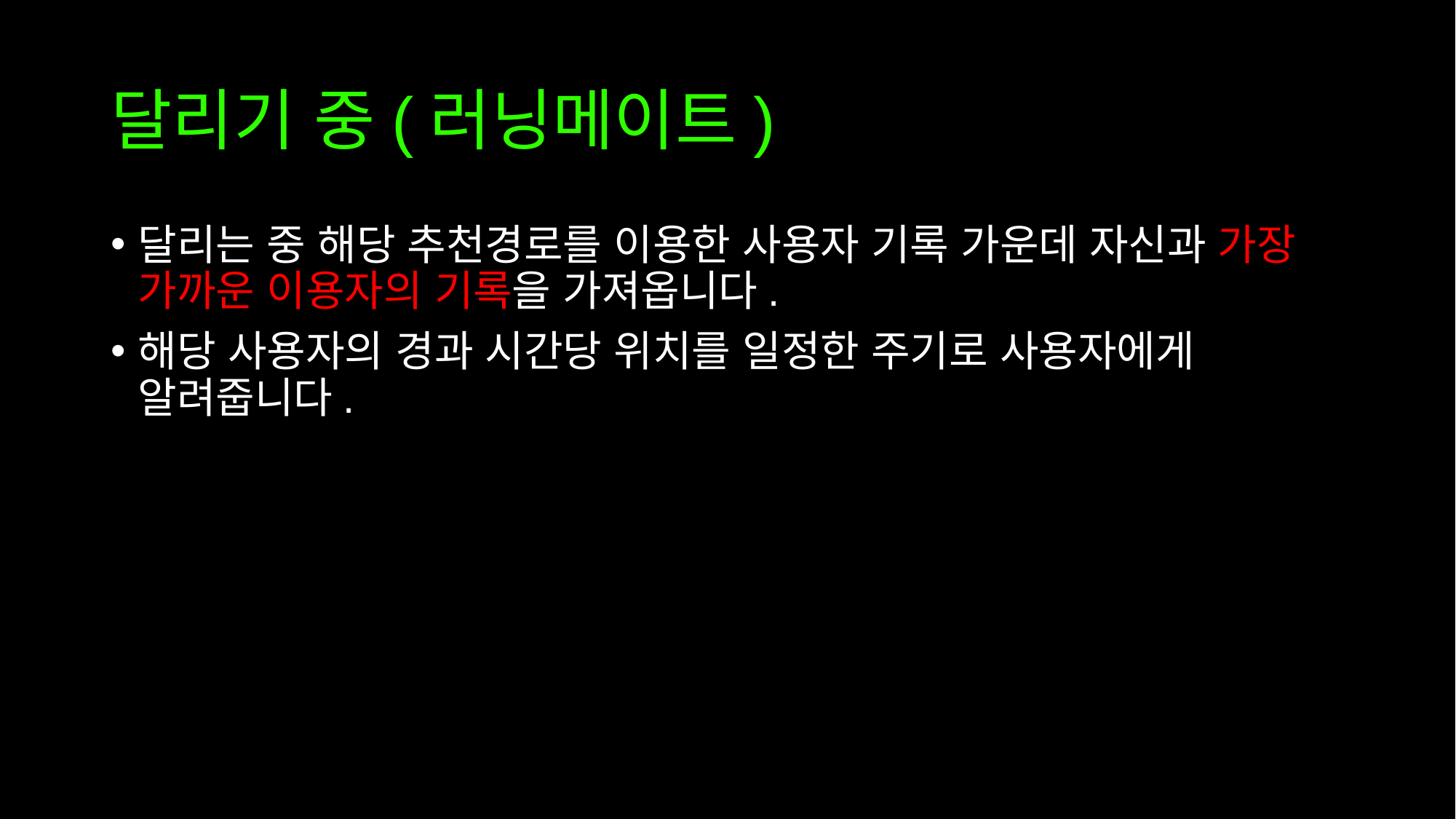

# 달리기 중(러닝메이트)
달리는 중 해당 추천경로를 이용한 사용자 기록 가운데 자신과 가장 가까운 이용자의 기록을 가져옵니다.
해당 사용자의 경과 시간당 위치를 일정한 주기로 사용자에게 알려줍니다.